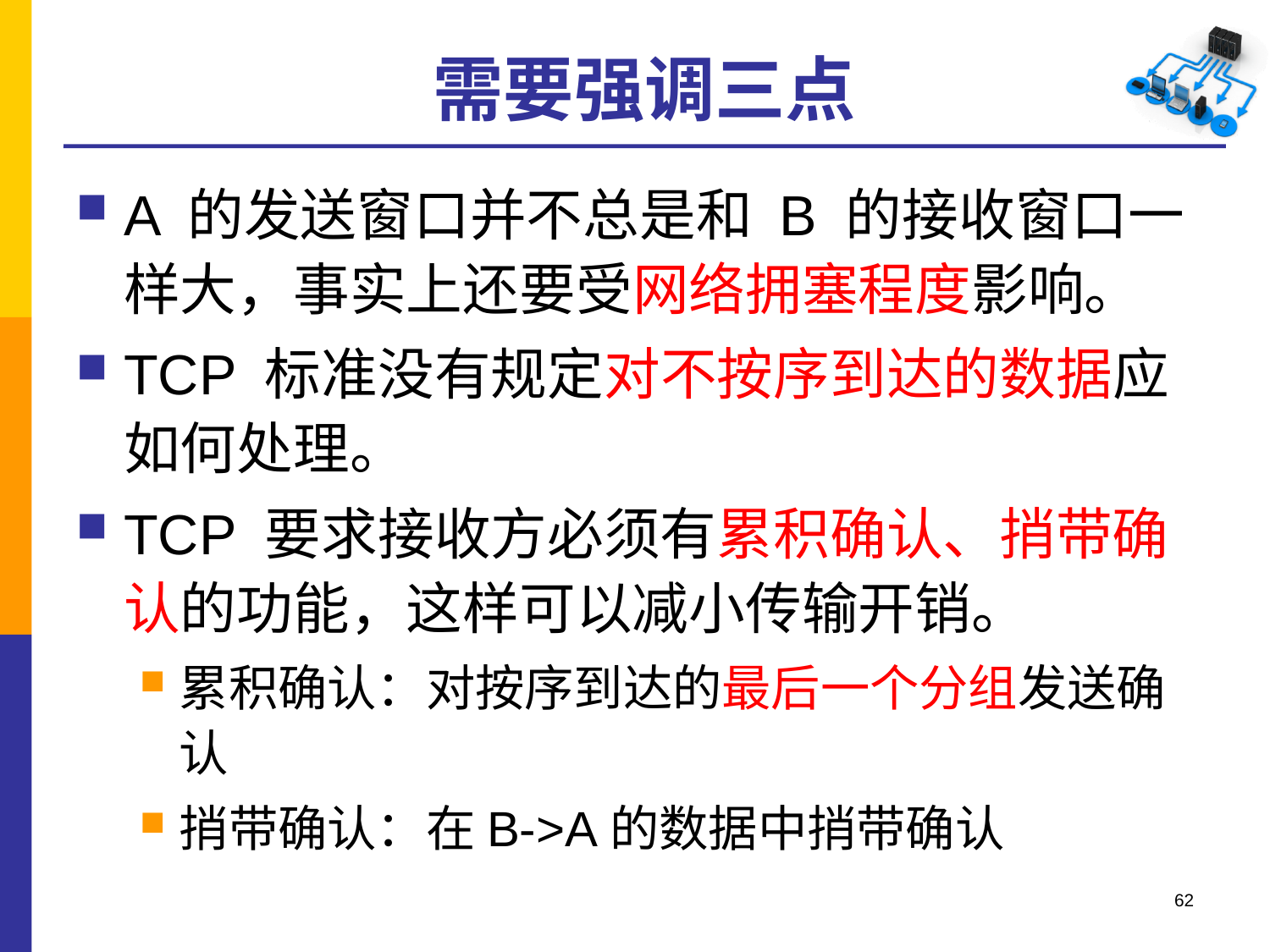

# 需要强调三点
A 的发送窗口并不总是和 B 的接收窗口一样大，事实上还要受网络拥塞程度影响。
TCP 标准没有规定对不按序到达的数据应如何处理。
TCP 要求接收方必须有累积确认、捎带确认的功能，这样可以减小传输开销。
累积确认：对按序到达的最后一个分组发送确认
捎带确认：在B->A的数据中捎带确认
62